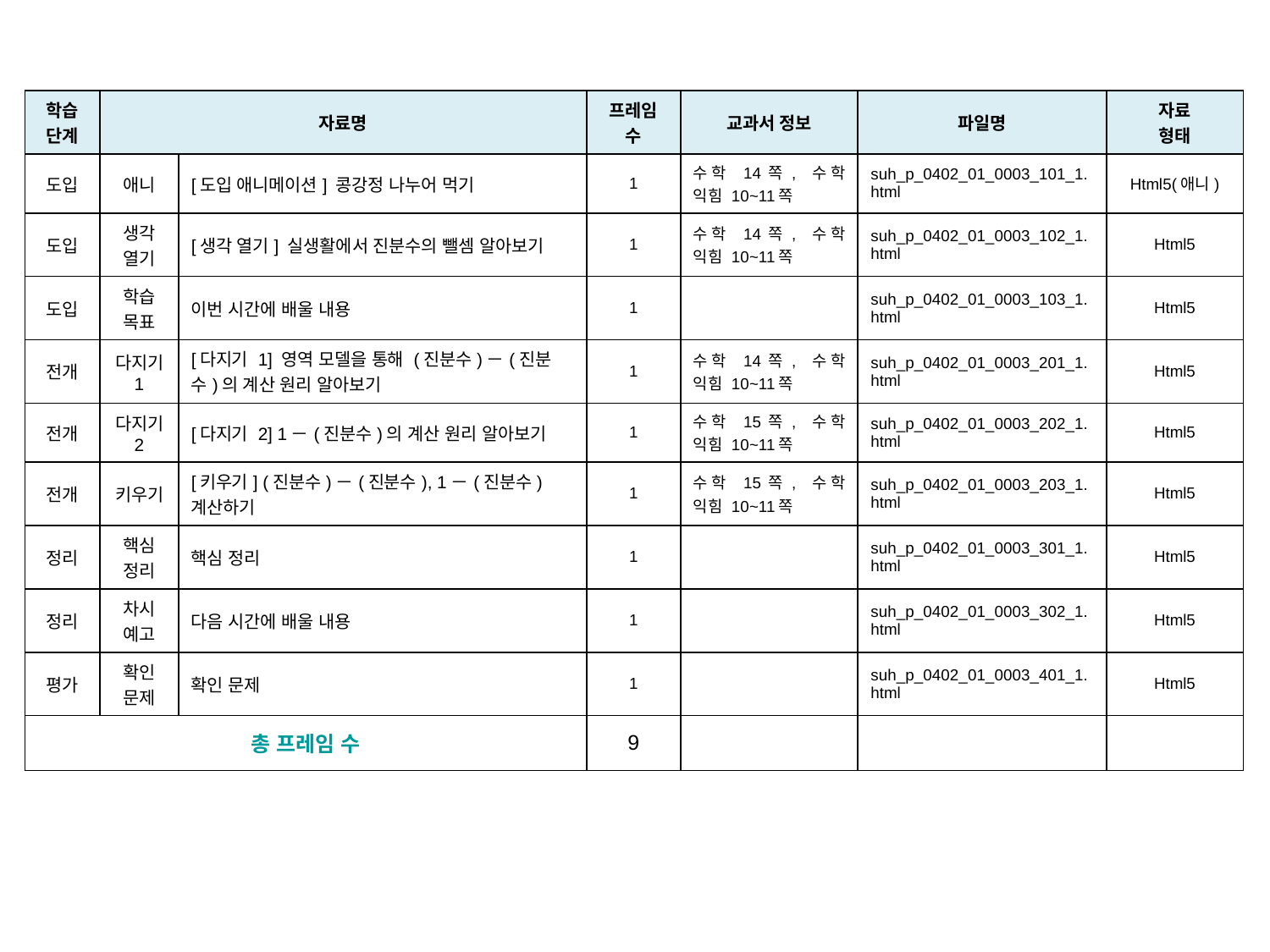

| 학습 단계 | 자료명 |  | 프레임 수 | 교과서 정보 | 파일명 | 자료 형태 |
| --- | --- | --- | --- | --- | --- | --- |
| 도입 | 애니 | [도입 애니메이션] 콩강정 나누어 먹기 | 1 | 수학 14쪽, 수학 익힘 10~11쪽 | suh\_p\_0402\_01\_0003\_101\_1.html | Html5(애니) |
| 도입 | 생각 열기 | [생각 열기] 실생활에서 진분수의 뺄셈 알아보기 | 1 | 수학 14쪽, 수학 익힘 10~11쪽 | suh\_p\_0402\_01\_0003\_102\_1.html | Html5 |
| 도입 | 학습 목표 | 이번 시간에 배울 내용 | 1 |  | suh\_p\_0402\_01\_0003\_103\_1.html | Html5 |
| 전개 | 다지기 1 | [다지기 1] 영역 모델을 통해 (진분수)－(진분수)의 계산 원리 알아보기 | 1 | 수학 14쪽, 수학 익힘 10~11쪽 | suh\_p\_0402\_01\_0003\_201\_1.html | Html5 |
| 전개 | 다지기 2 | [다지기 2] 1－(진분수)의 계산 원리 알아보기 | 1 | 수학 15쪽, 수학 익힘 10~11쪽 | suh\_p\_0402\_01\_0003\_202\_1.html | Html5 |
| 전개 | 키우기 | [키우기] (진분수)－(진분수), 1－(진분수) 계산하기 | 1 | 수학 15쪽, 수학 익힘 10~11쪽 | suh\_p\_0402\_01\_0003\_203\_1.html | Html5 |
| 정리 | 핵심 정리 | 핵심 정리 | 1 |  | suh\_p\_0402\_01\_0003\_301\_1.html | Html5 |
| 정리 | 차시 예고 | 다음 시간에 배울 내용 | 1 |  | suh\_p\_0402\_01\_0003\_302\_1.html | Html5 |
| 평가 | 확인 문제 | 확인 문제 | 1 |  | suh\_p\_0402\_01\_0003\_401\_1.html | Html5 |
| 총 프레임 수 |  |  | 9 |  |  |  |